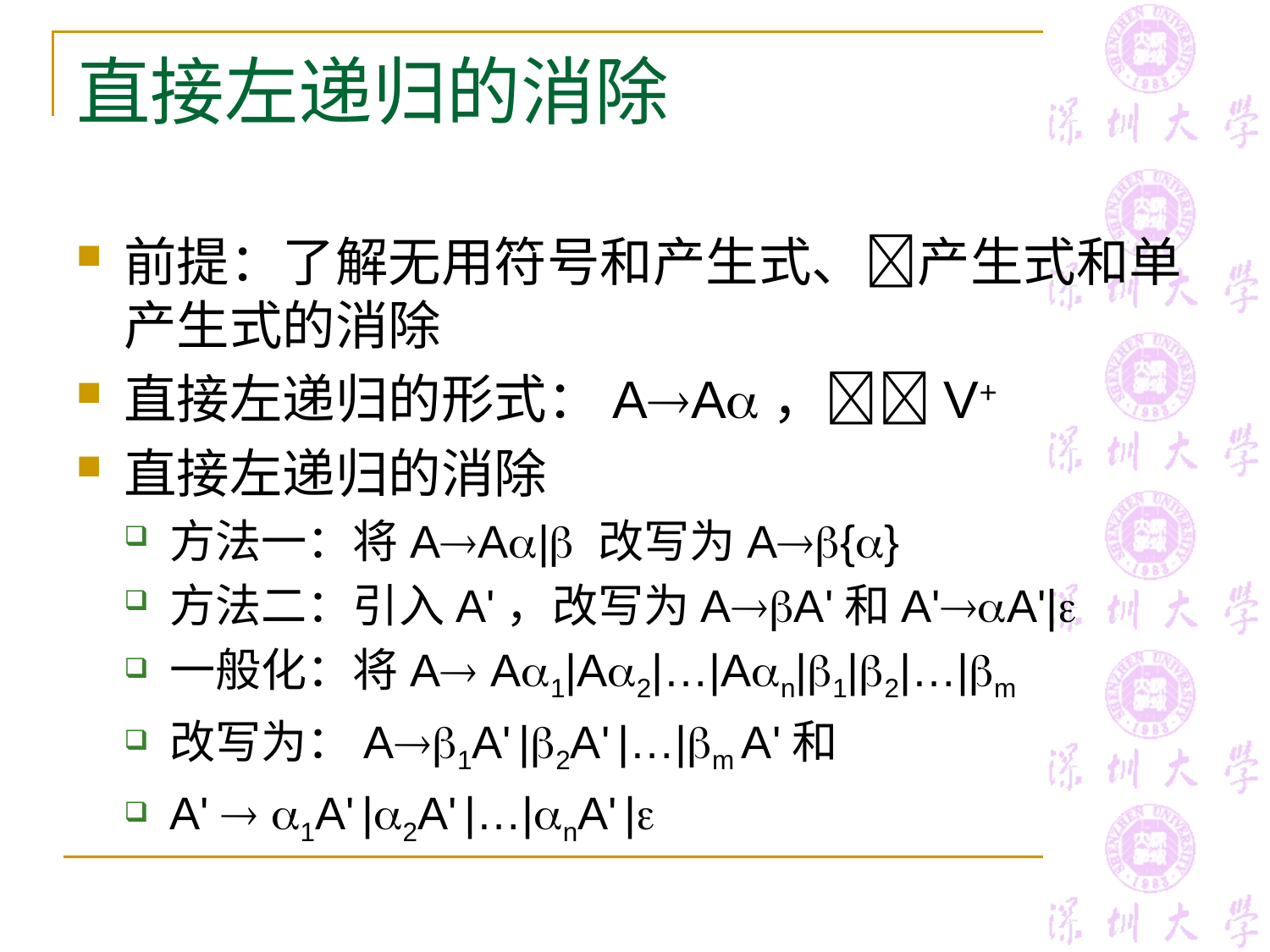

# 直接左递归的消除
前提：了解无用符号和产生式、ε产生式和单产生式的消除
直接左递归的形式：A→Aα，α∈V+
直接左递归的消除
方法一：将A→Aα|β 改写为A→β{α}
方法二：引入A'，改写为A→βA'和A'→αA'|ε
一般化：将A→ Aα1|Aα2|…|Aαn|β1|β2|…|βm
改写为：A→β1A' |β2A' |…|βm A'和
A' → α1A' |α2A' |…|αnA' |ε